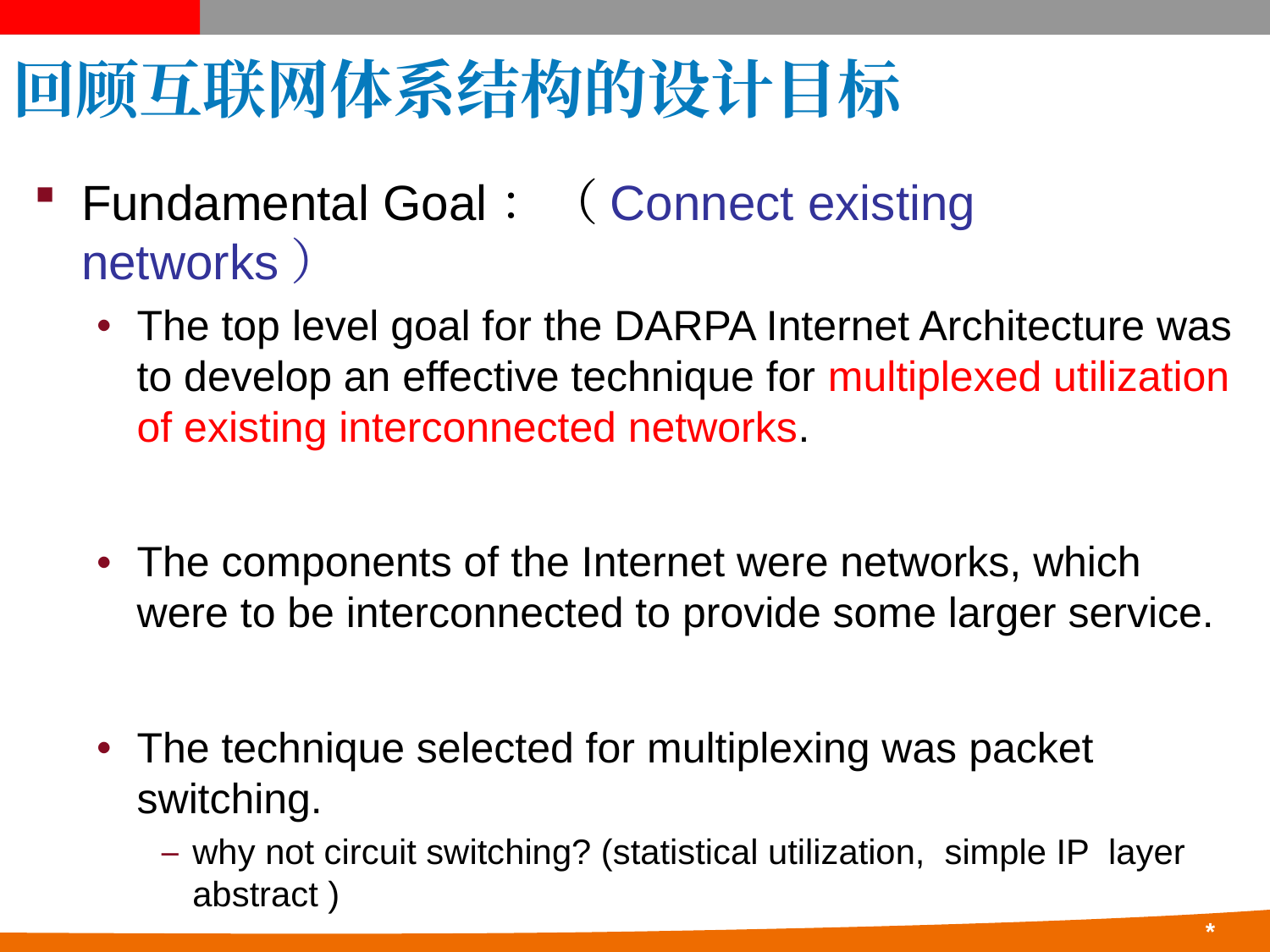

# 回顾互联网体系结构的设计目标
Fundamental Goal：（Connect existing networks）
The top level goal for the DARPA Internet Architecture was to develop an effective technique for multiplexed utilization of existing interconnected networks.

The components of the Internet were networks, which  were to be interconnected to provide some larger service.

The technique selected for multiplexing was packet switching.
why not circuit switching? (statistical utilization,  simple IP  layer abstract )